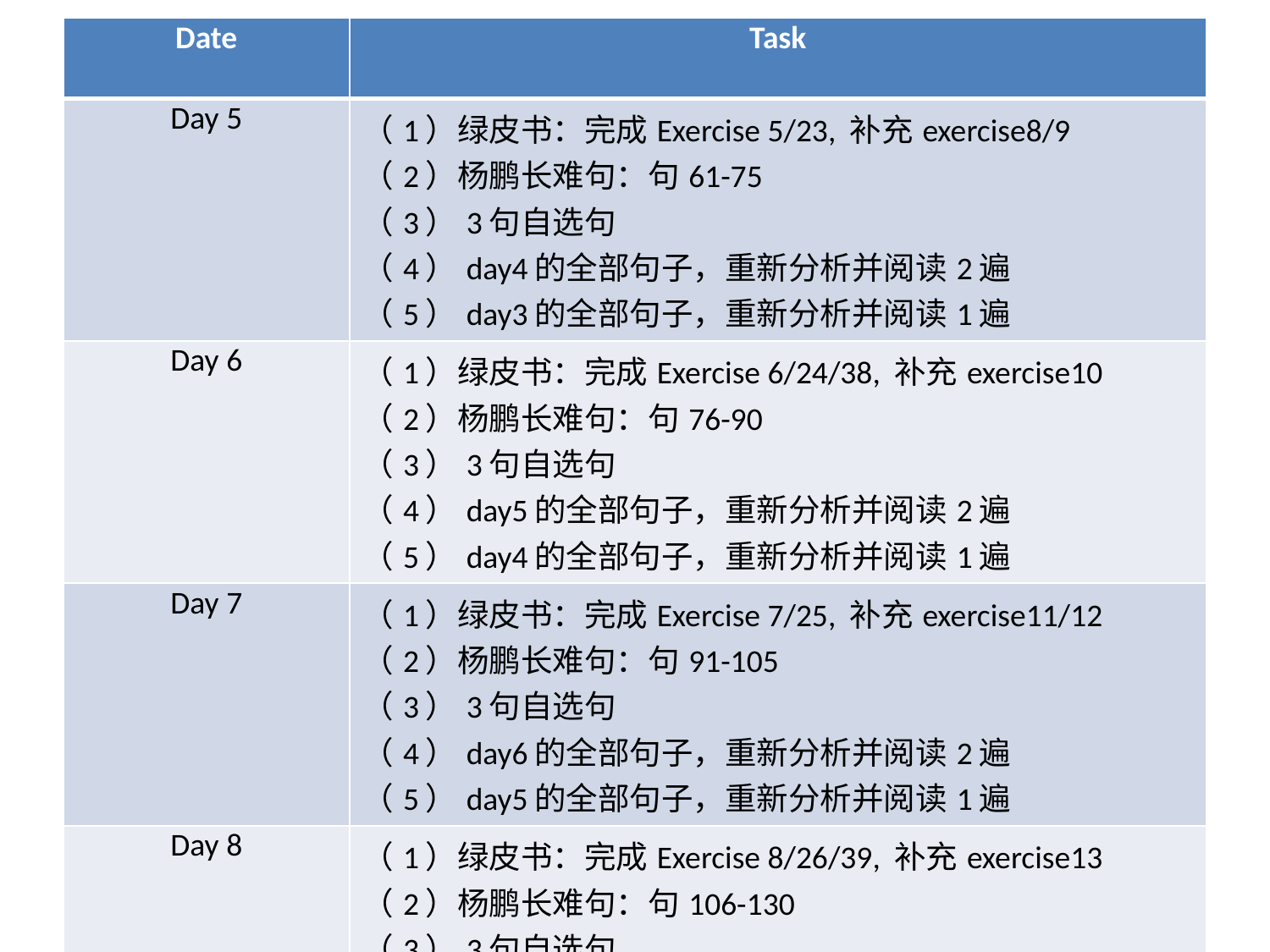

| Date | Task |
| --- | --- |
| Day 5 | （1）绿皮书：完成Exercise 5/23, 补充exercise8/9 （2）杨鹏长难句：句61-75 （3）3句自选句 （4）day4的全部句子，重新分析并阅读2遍 （5）day3的全部句子，重新分析并阅读1遍 |
| Day 6 | （1）绿皮书：完成Exercise 6/24/38, 补充exercise10 （2）杨鹏长难句：句76-90 （3）3句自选句 （4）day5的全部句子，重新分析并阅读2遍 （5）day4的全部句子，重新分析并阅读1遍 |
| Day 7 | （1）绿皮书：完成Exercise 7/25, 补充exercise11/12 （2）杨鹏长难句：句91-105 （3）3句自选句 （4）day6的全部句子，重新分析并阅读2遍 （5）day5的全部句子，重新分析并阅读1遍 |
| Day 8 | （1）绿皮书：完成Exercise 8/26/39, 补充exercise13 （2）杨鹏长难句：句106-130 （3）3句自选句 （4）day7的全部句子，重新分析并阅读2遍 （5）day6的全部句子，重新分析并阅读1遍 |